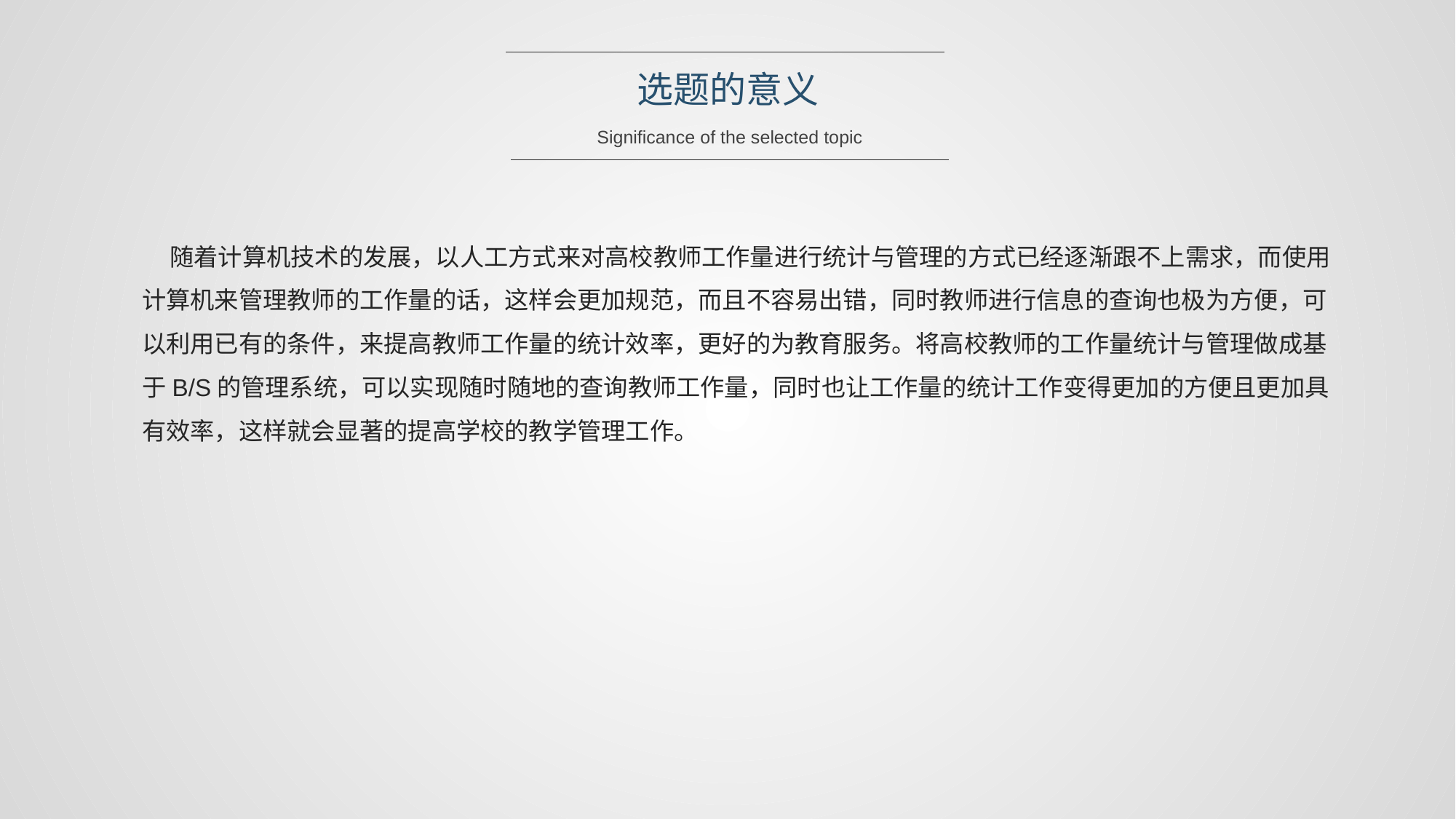

选题的意义
Significance of the selected topic
    随着计算机技术的发展，以人工方式来对高校教师工作量进行统计与管理的方式已经逐渐跟不上需求，而使用计算机来管理教师的工作量的话，这样会更加规范，而且不容易出错，同时教师进行信息的查询也极为方便，可以利用已有的条件，来提高教师工作量的统计效率，更好的为教育服务。将高校教师的工作量统计与管理做成基于B/S的管理系统，可以实现随时随地的查询教师工作量，同时也让工作量的统计工作变得更加的方便且更加具有效率，这样就会显著的提高学校的教学管理工作。